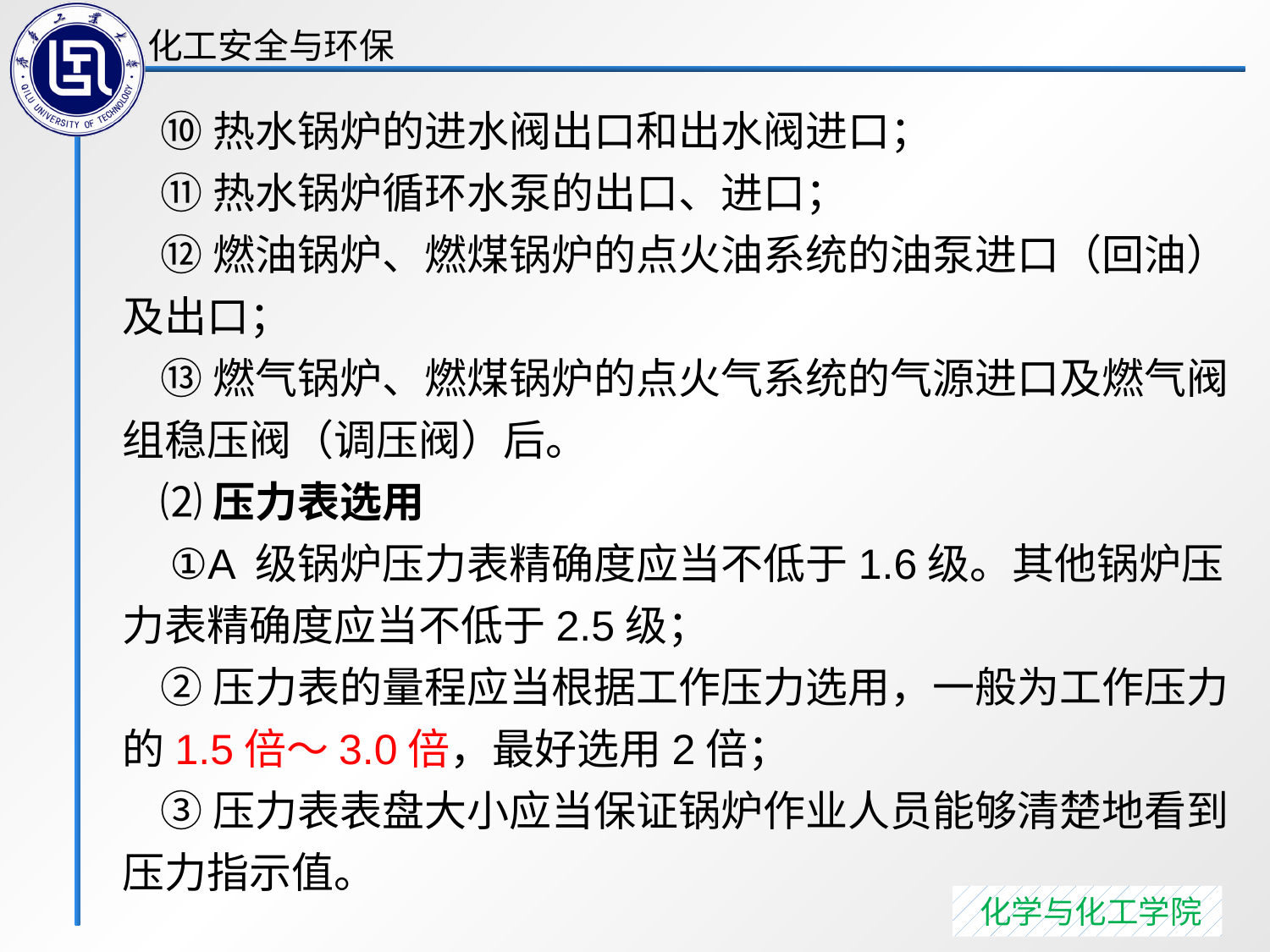

⑩热水锅炉的进水阀出口和出水阀进口；
    ⑪热水锅炉循环水泵的出口、进口；
    ⑫燃油锅炉、燃煤锅炉的点火油系统的油泵进口（回油）及出口；
    ⑬燃气锅炉、燃煤锅炉的点火气系统的气源进口及燃气阀组稳压阀（调压阀）后。
    ⑵压力表选用
    ①A 级锅炉压力表精确度应当不低于1.6级。其他锅炉压力表精确度应当不低于2.5级；
    ②压力表的量程应当根据工作压力选用，一般为工作压力的1.5倍～3.0倍，最好选用2倍；
    ③压力表表盘大小应当保证锅炉作业人员能够清楚地看到压力指示值。